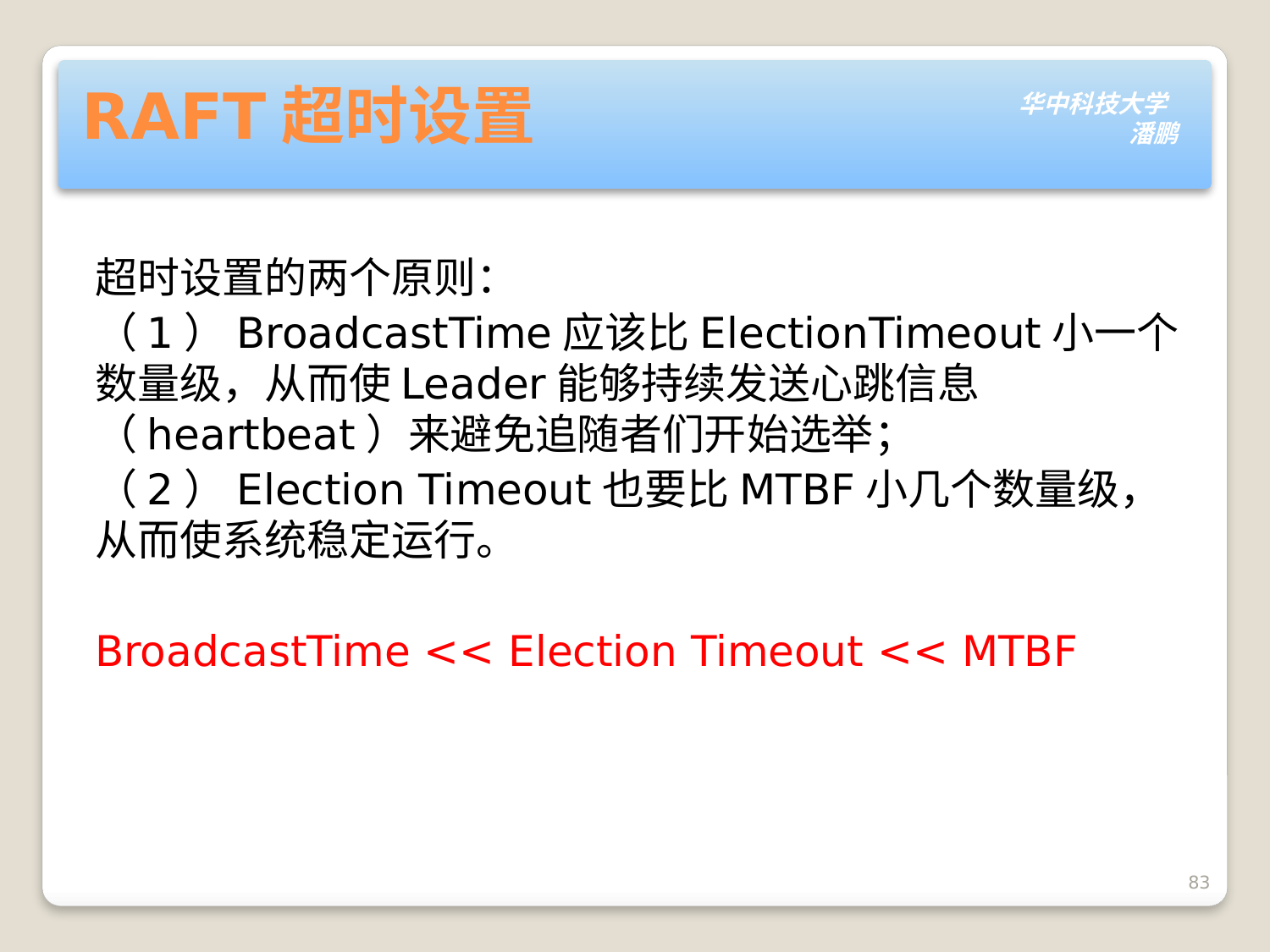

# RAFT超时设置
超时设置的两个原则：
（1）BroadcastTime应该比ElectionTimeout小一个数量级，从而使Leader能够持续发送心跳信息（heartbeat）来避免追随者们开始选举；
（2）Election Timeout也要比MTBF小几个数量级，从而使系统稳定运行。

BroadcastTime << Election Timeout << MTBF
83